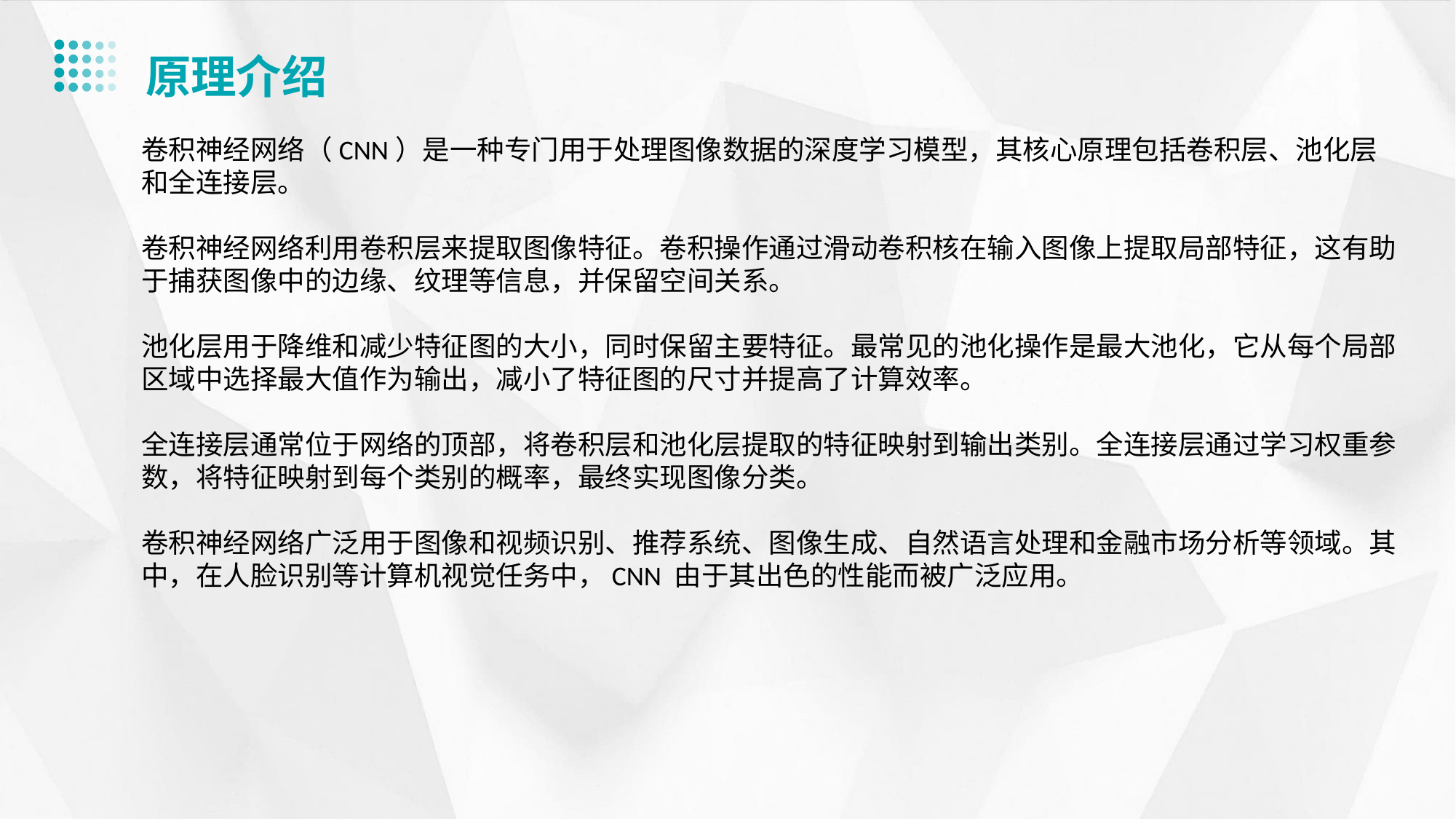

原理介绍

卷积神经网络（CNN）是一种专门用于处理图像数据的深度学习模型，其核心原理包括卷积层、池化层和全连接层。

卷积神经网络利用卷积层来提取图像特征。卷积操作通过滑动卷积核在输入图像上提取局部特征，这有助于捕获图像中的边缘、纹理等信息，并保留空间关系。

池化层用于降维和减少特征图的大小，同时保留主要特征。最常见的池化操作是最大池化，它从每个局部区域中选择最大值作为输出，减小了特征图的尺寸并提高了计算效率。

全连接层通常位于网络的顶部，将卷积层和池化层提取的特征映射到输出类别。全连接层通过学习权重参数，将特征映射到每个类别的概率，最终实现图像分类。

卷积神经网络广泛用于图像和视频识别、推荐系统、图像生成、自然语言处理和金融市场分析等领域。其中，在人脸识别等计算机视觉任务中，CNN 由于其出色的性能而被广泛应用。